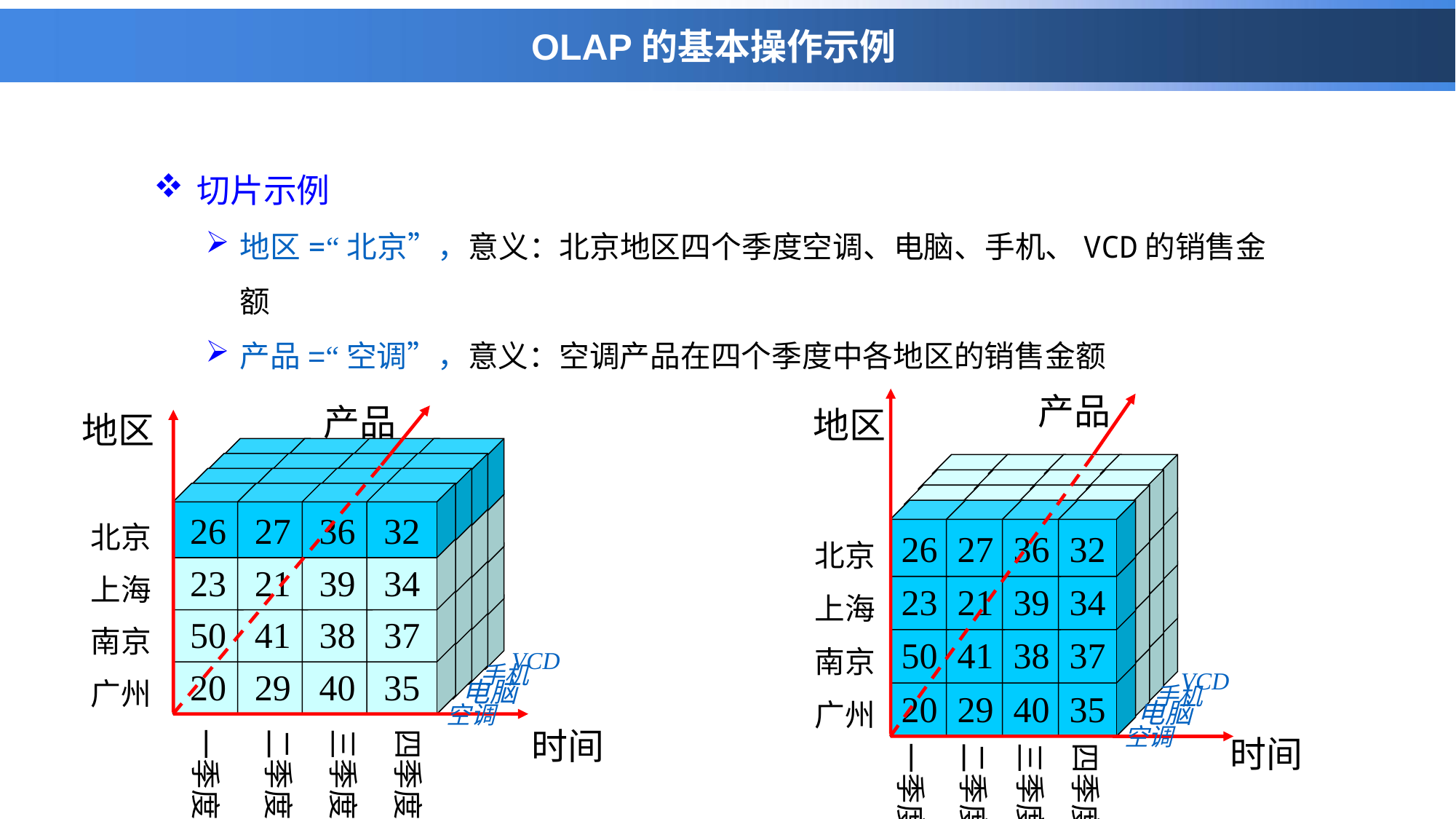

# OLAP的基本操作示例
切片示例
地区=“北京”，意义：北京地区四个季度空调、电脑、手机、VCD的销售金额
产品=“空调”，意义：空调产品在四个季度中各地区的销售金额

产品

地区

26
27
36
32
北京
23
21
39
34
上海
50
41
38
37
南京
20
29
40
35
VCD
手机
广州
电脑
空调
时间
一季度
二季度
三季度
四季度

产品
地区

26
27
36
32

北京

23
21
39
34

上海

50
41
38
37
南京
20
29
40
35
VCD
手机
广州
电脑
空调

一季度
二季度
三季度
四季度
时间